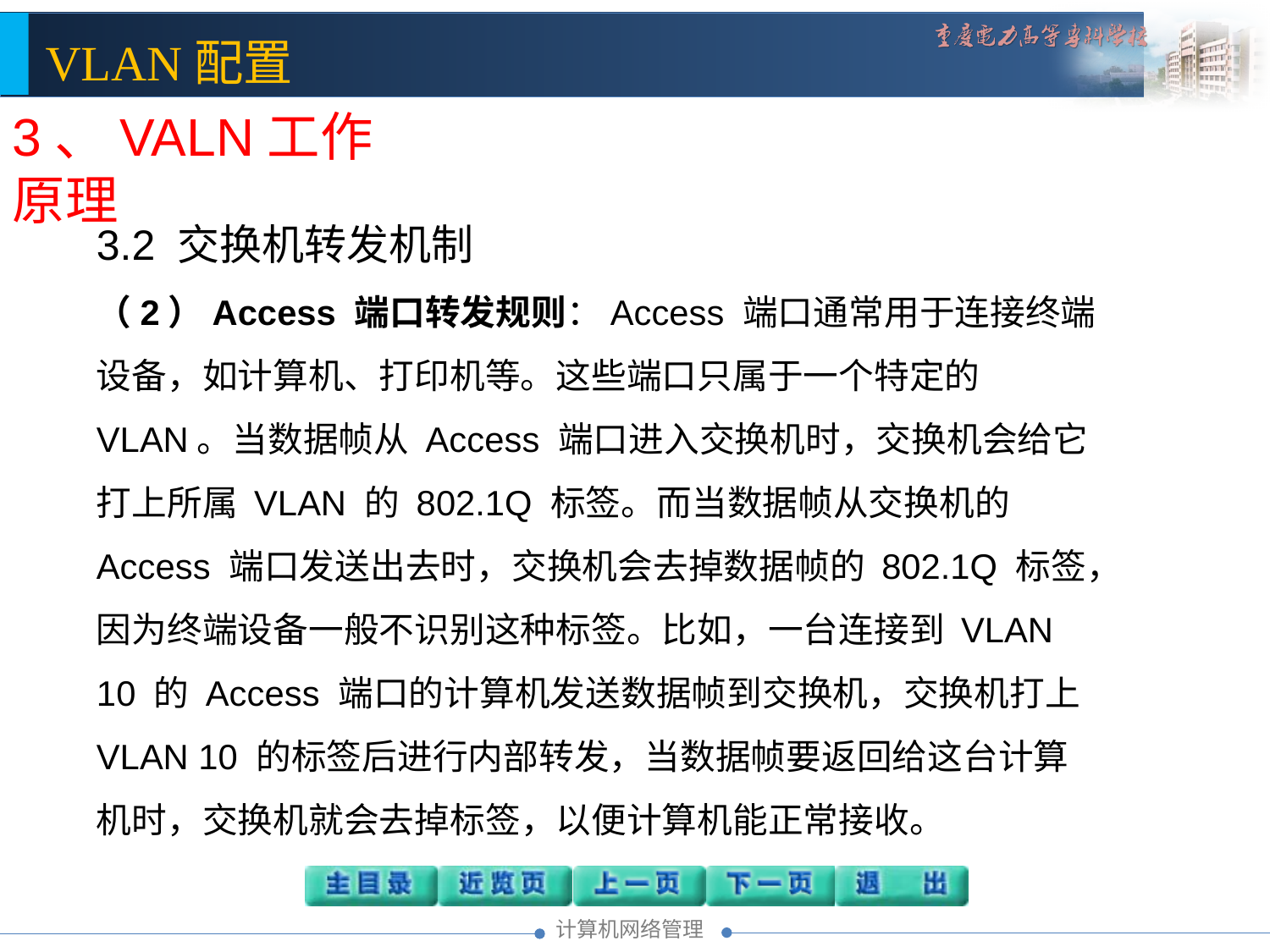

3、VALN工作原理
3.2 交换机转发机制
（2）Access 端口转发规则：Access 端口通常用于连接终端设备，如计算机、打印机等。这些端口只属于一个特定的 VLAN。当数据帧从 Access 端口进入交换机时，交换机会给它打上所属 VLAN 的 802.1Q 标签。而当数据帧从交换机的 Access 端口发送出去时，交换机会去掉数据帧的 802.1Q 标签，因为终端设备一般不识别这种标签。比如，一台连接到 VLAN 10 的 Access 端口的计算机发送数据帧到交换机，交换机打上 VLAN 10 的标签后进行内部转发，当数据帧要返回给这台计算机时，交换机就会去掉标签，以便计算机能正常接收。